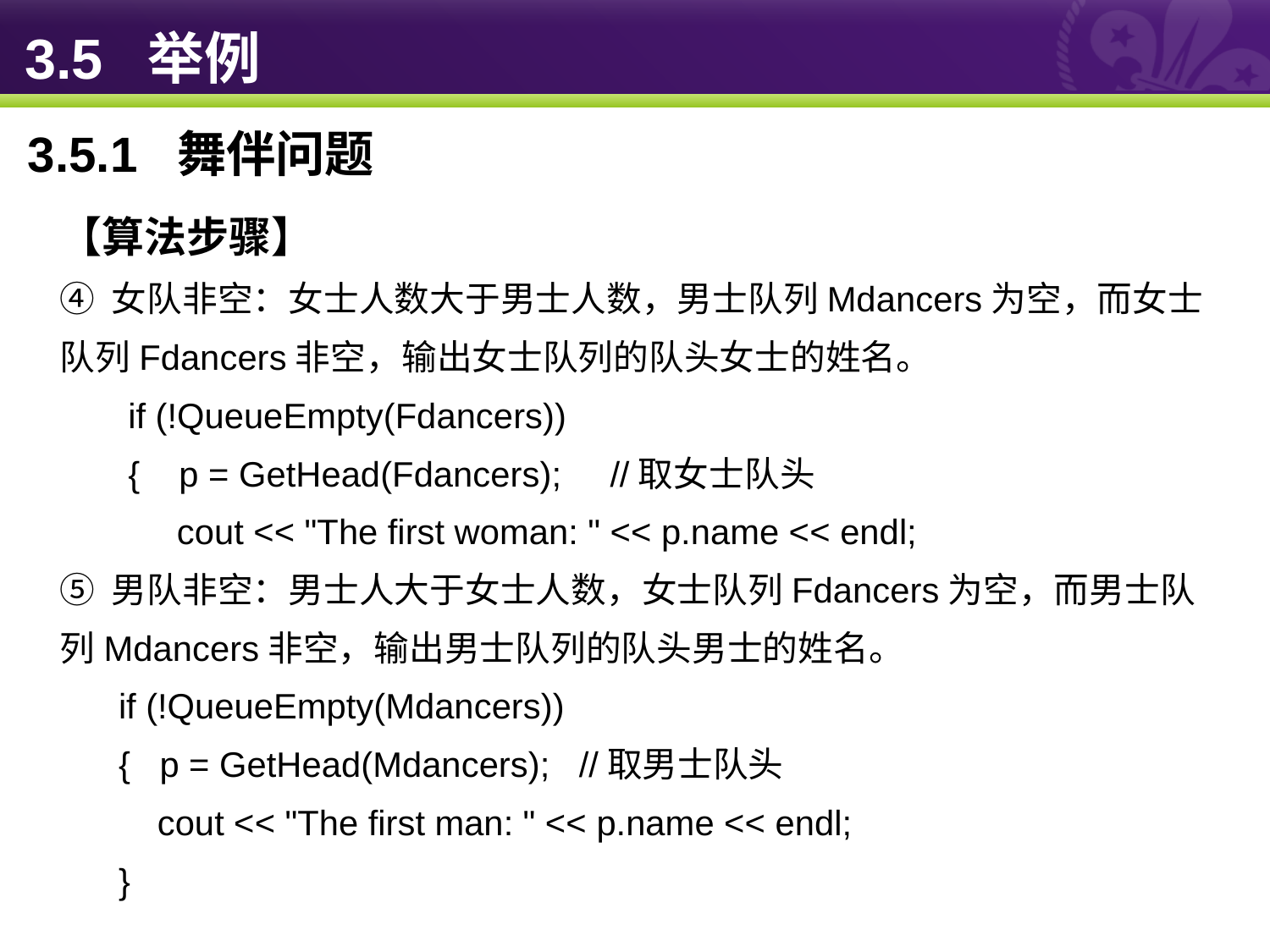

# 3.5  举例
3.5.1  舞伴问题
【算法步骤】
④ 女队非空：女士人数大于男士人数，男士队列Mdancers为空，而女士队列Fdancers非空，输出女士队列的队头女士的姓名。
       if (!QueueEmpty(Fdancers))
       {    p = GetHead(Fdancers);     //取女士队头
            cout << "The first woman: " << p.name << endl;
⑤ 男队非空：男士人大于女士人数，女士队列Fdancers为空，而男士队列Mdancers非空，输出男士队列的队头男士的姓名。
      if (!QueueEmpty(Mdancers))
      {   p = GetHead(Mdancers);   //取男士队头
          cout << "The first man: " << p.name << endl;
      }